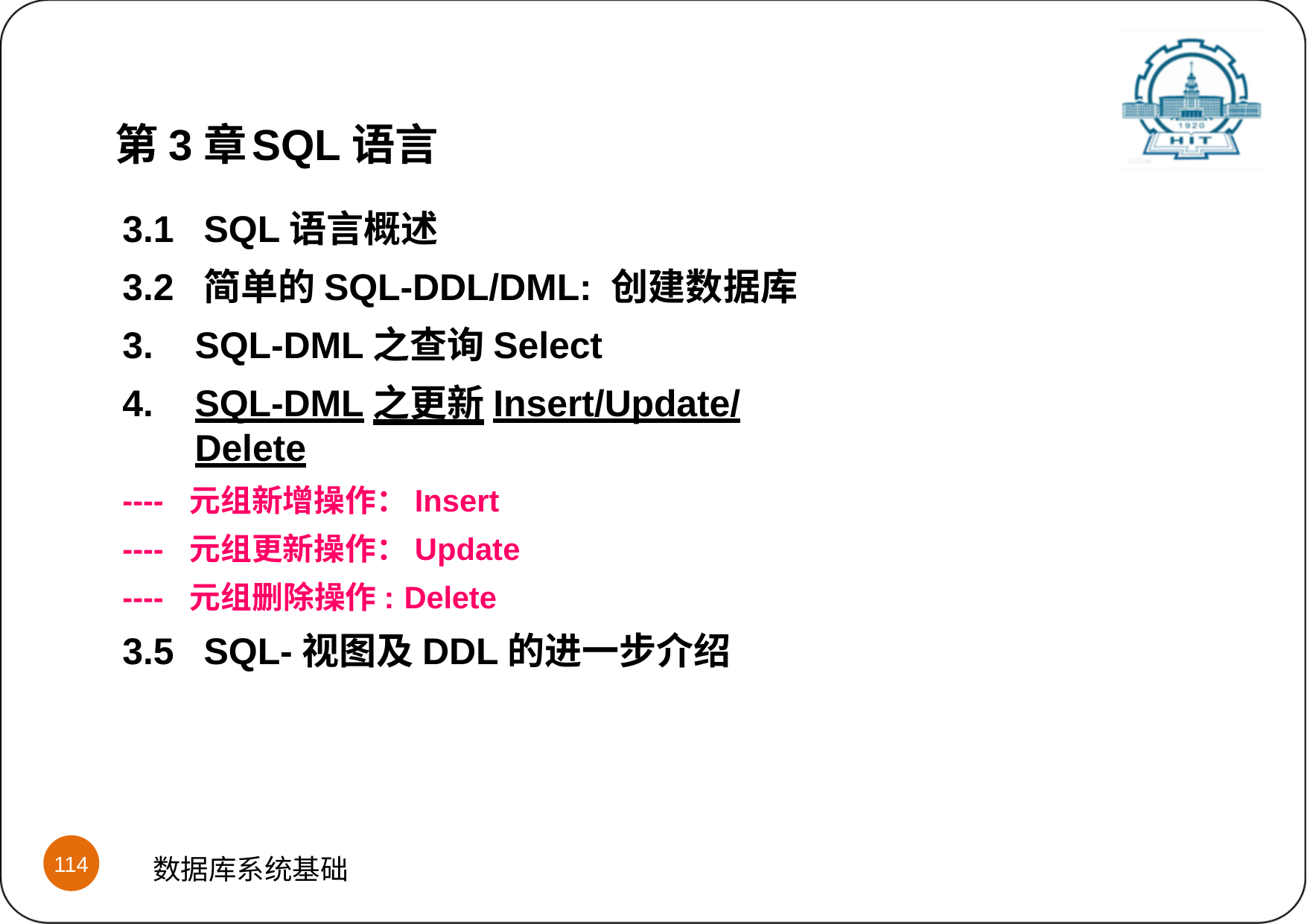

第3章	SQL语言
3.1	SQL语言概述
3.2	简单的SQL-DDL/DML: 创建数据库
SQL-DML之查询Select
SQL-DML之更新Insert/Update/Delete
----	元组新增操作：Insert
----	元组更新操作：Update
----	元组删除操作:	Delete
3.5	SQL-视图及DDL的进一步介绍